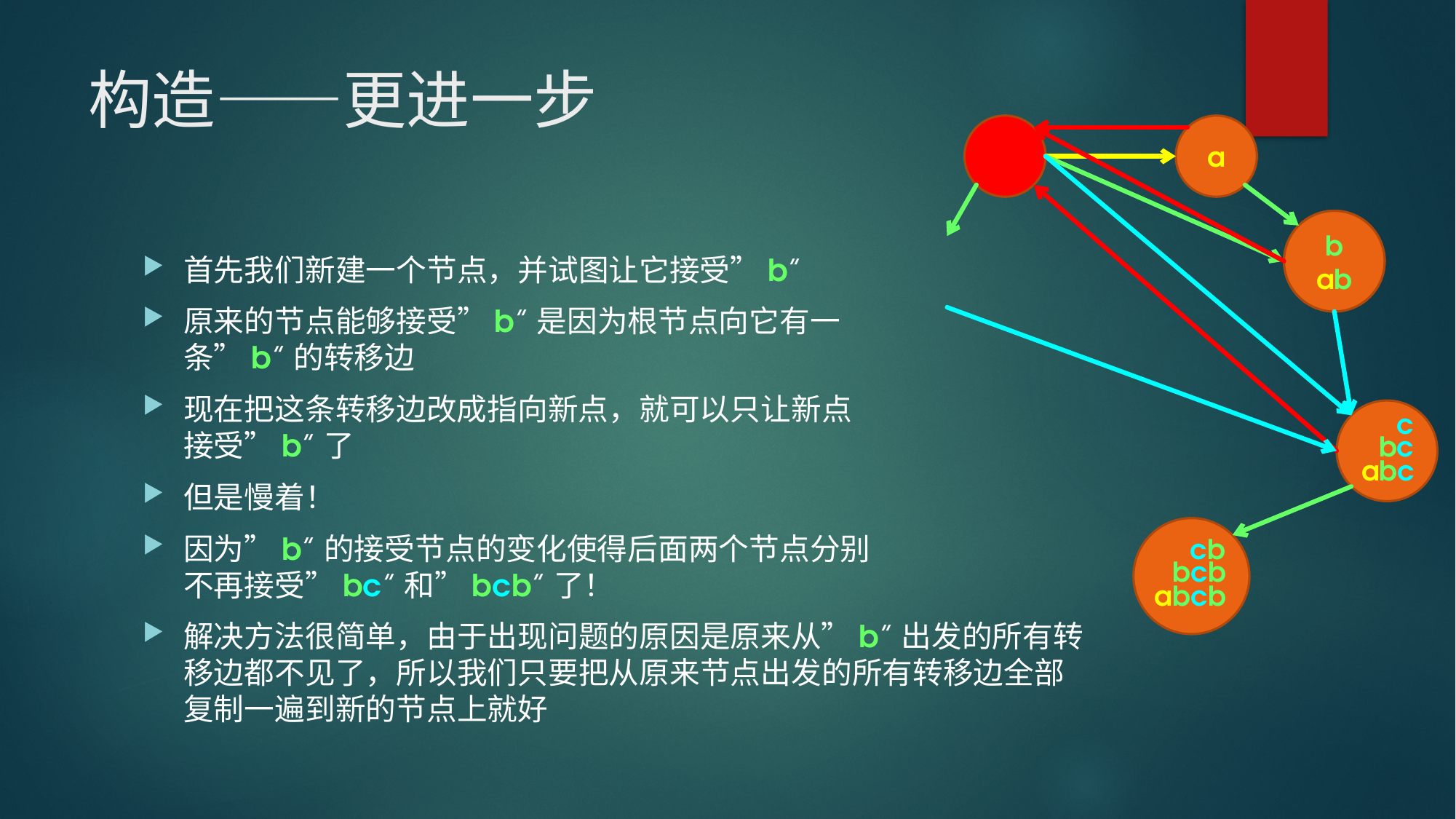

# 构造——更进一步

a

b
首先我们新建一个节点，并试图让它接受”b”
原来的节点能够接受”b”是因为根节点向它有一条”b”的转移边
现在把这条转移边改成指向新点，就可以只让新点接受”b”了
但是慢着！
因为”b”的接受节点的变化使得后面两个节点分别不再接受”bc”和”bcb”了！

ab

c
bc
abc

cb
bcb
abcb
解决方法很简单，由于出现问题的原因是原来从”b”出发的所有转移边都不见了，所以我们只要把从原来节点出发的所有转移边全部复制一遍到新的节点上就好